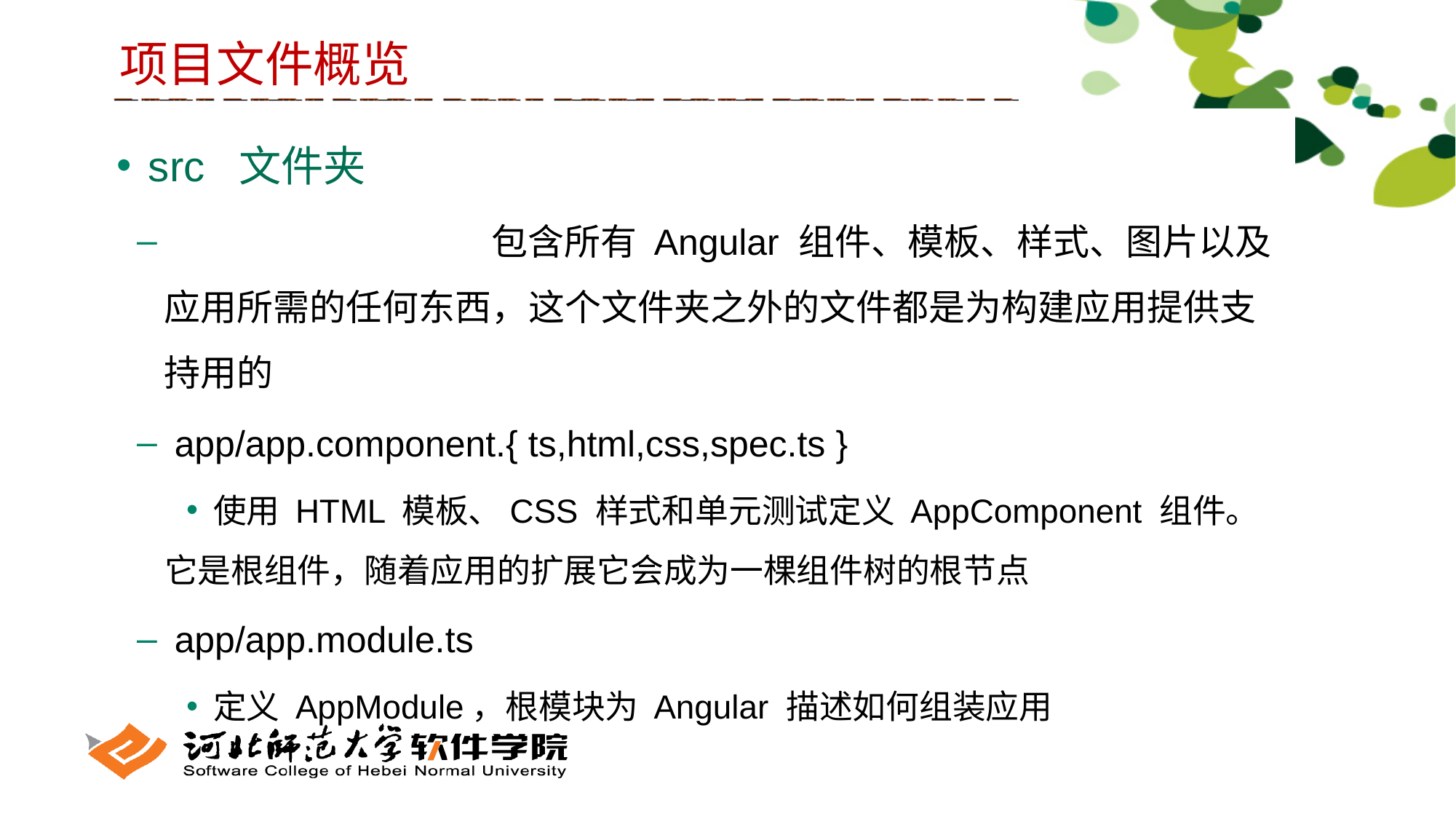

项目文件概览
 src  文件夹
 			包含所有 Angular 组件、模板、样式、图片以及应用所需的任何东西，这个文件夹之外的文件都是为构建应用提供支持用的
 app/app.component.{ ts,html,css,spec.ts }
 使用 HTML 模板、CSS 样式和单元测试定义 AppComponent 组件。 它是根组件，随着应用的扩展它会成为一棵组件树的根节点
 app/app.module.ts
 定义 AppModule，根模块为 Angular 描述如何组装应用